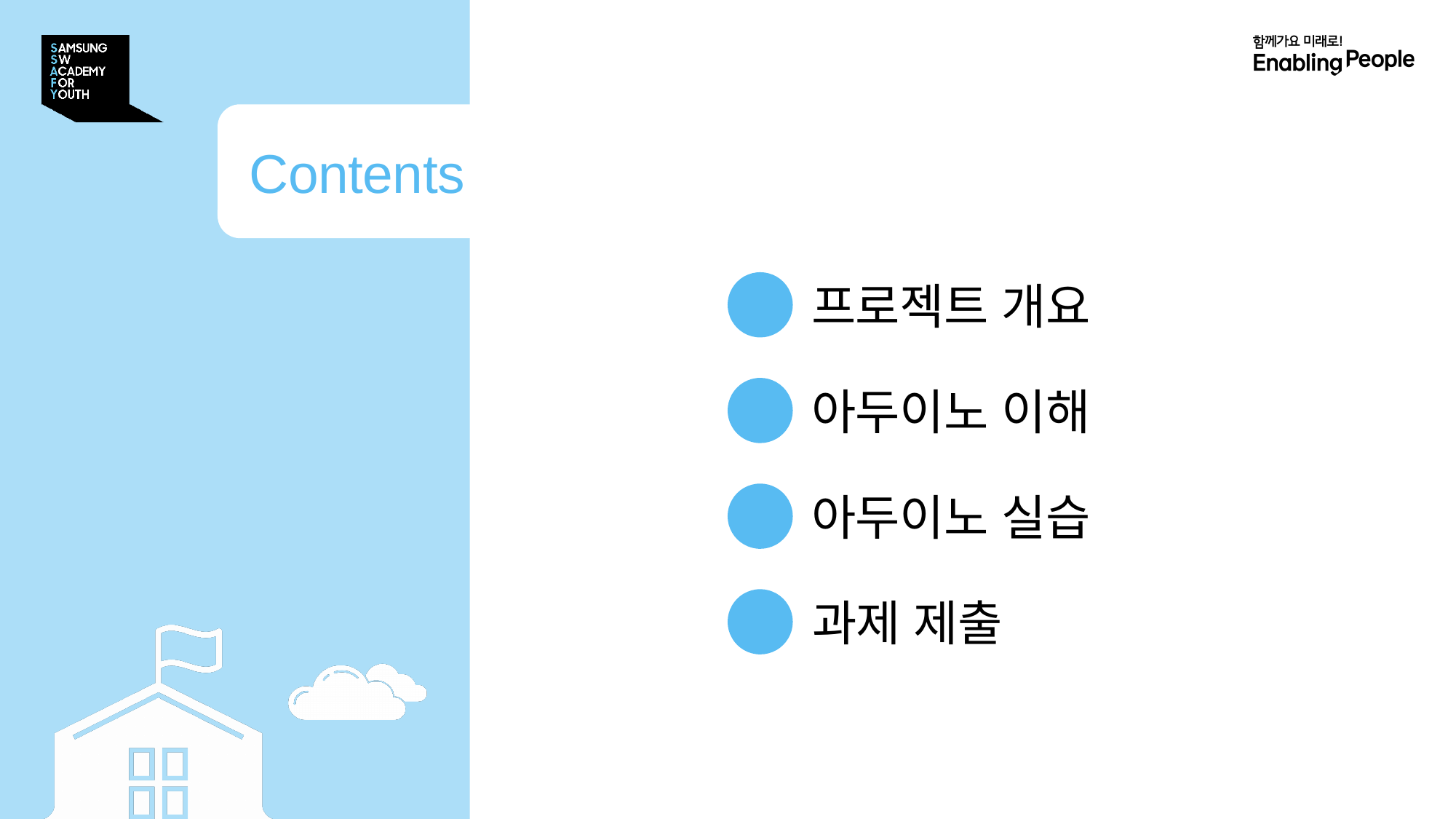

Contents
Ⅰ
프로젝트 개요
Ⅱ
아두이노 이해
Ⅲ
아두이노 실습
Ⅳ
과제 제출